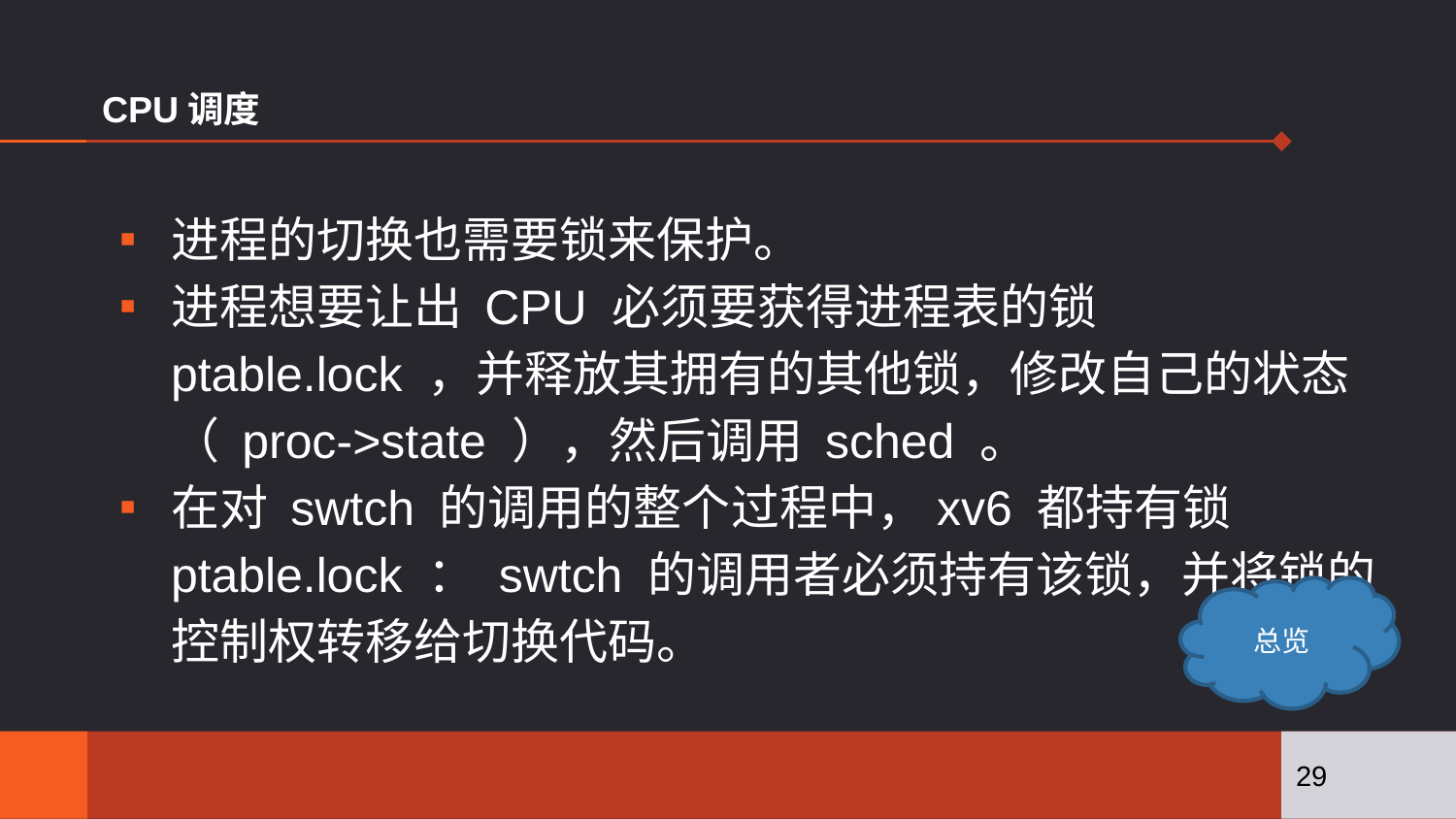

# CPU调度
进程的切换也需要锁来保护。
进程想要让出 CPU 必须要获得进程表的锁 ptable.lock ，并释放其拥有的其他锁，修改自己的状态（ proc->state ），然后调用 sched 。
在对 swtch 的调用的整个过程中，xv6 都持有锁 ptable.lock ： swtch 的调用者必须持有该锁，并将锁的控制权转移给切换代码。
总览
29